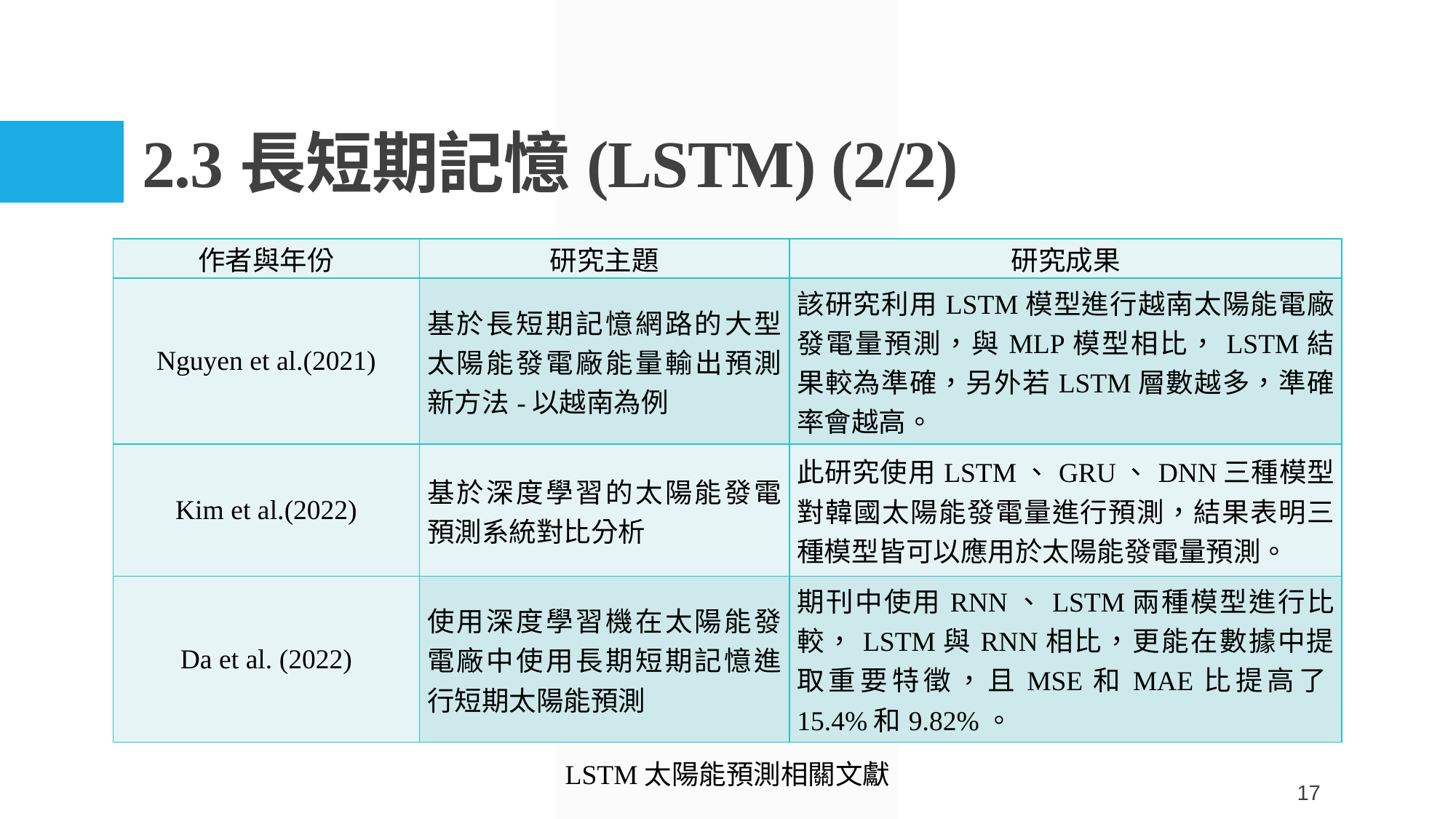

# 2.3長短期記憶(LSTM) (2/2)
| 作者與年份 | 研究主題 | 研究成果 |
| --- | --- | --- |
| Nguyen et al.(2021) | 基於長短期記憶網路的大型太陽能發電廠能量輸出預測新方法-以越南為例 | 該研究利用LSTM模型進行越南太陽能電廠發電量預測，與MLP模型相比，LSTM結果較為準確，另外若LSTM層數越多，準確率會越高。 |
| Kim et al.(2022) | 基於深度學習的太陽能發電預測系統對比分析 | 此研究使用LSTM、GRU、DNN三種模型對韓國太陽能發電量進行預測，結果表明三種模型皆可以應用於太陽能發電量預測。 |
| Da et al. (2022) | 使用深度學習機在太陽能發電廠中使用長期短期記憶進行短期太陽能預測 | 期刊中使用RNN、LSTM兩種模型進行比較，LSTM與RNN相比，更能在數據中提取重要特徵，且MSE和MAE比提高了15.4%和9.82%。 |
LSTM太陽能預測相關文獻
17